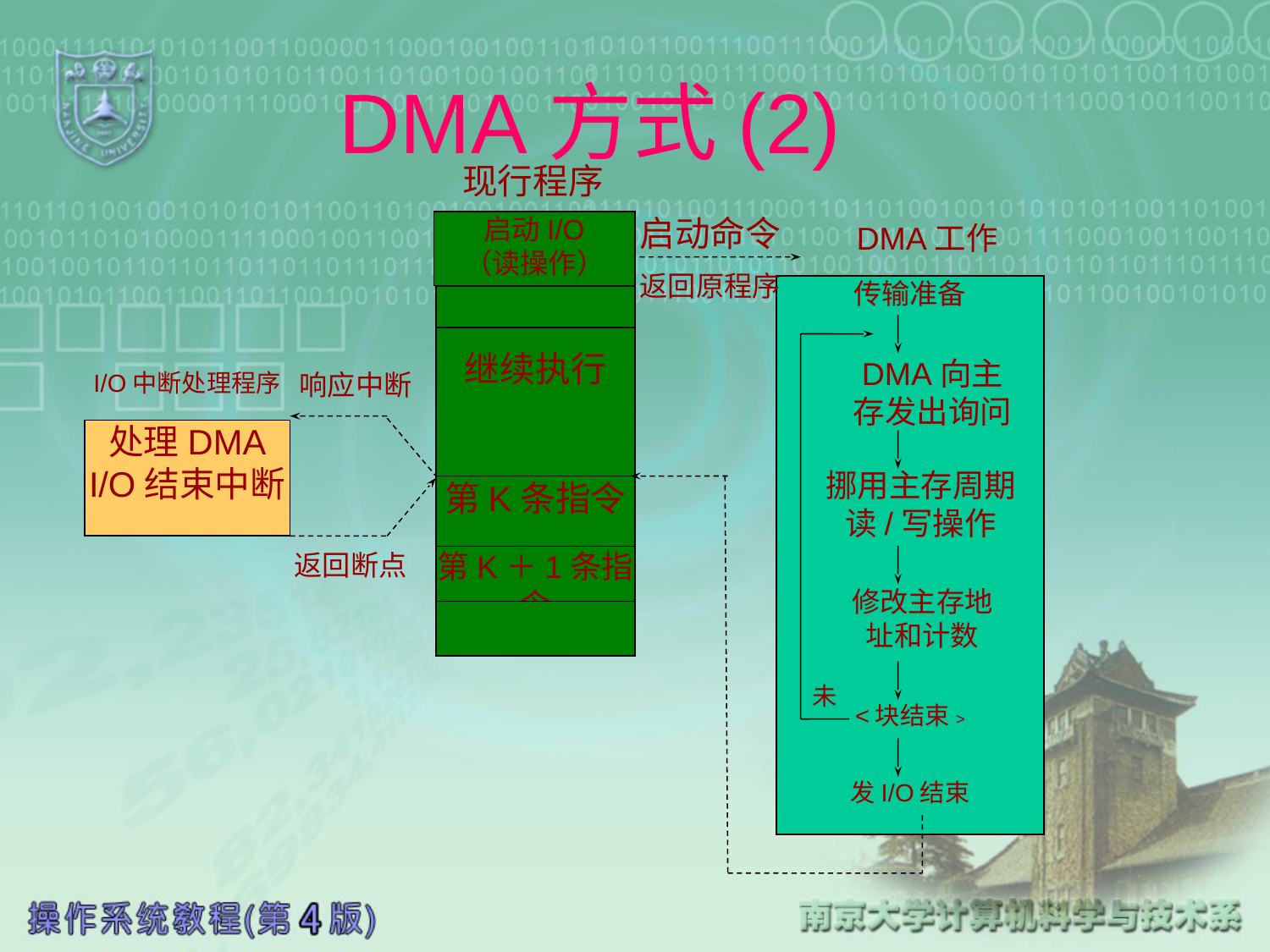

DMA方式(2)

#
现行程序
启动I/O
（读操作）

继续执行

第K条指令

第K＋1条指令

启动命令
DMA工作

返回原程序

传输准备

DMA向主存发出询问
I/O中断处理程序
响应中断

处理DMA
I/O结束中断

挪用主存周期读/写操作

返回断点
修改主存地址和计数

未
<块结束>

发I/O结束